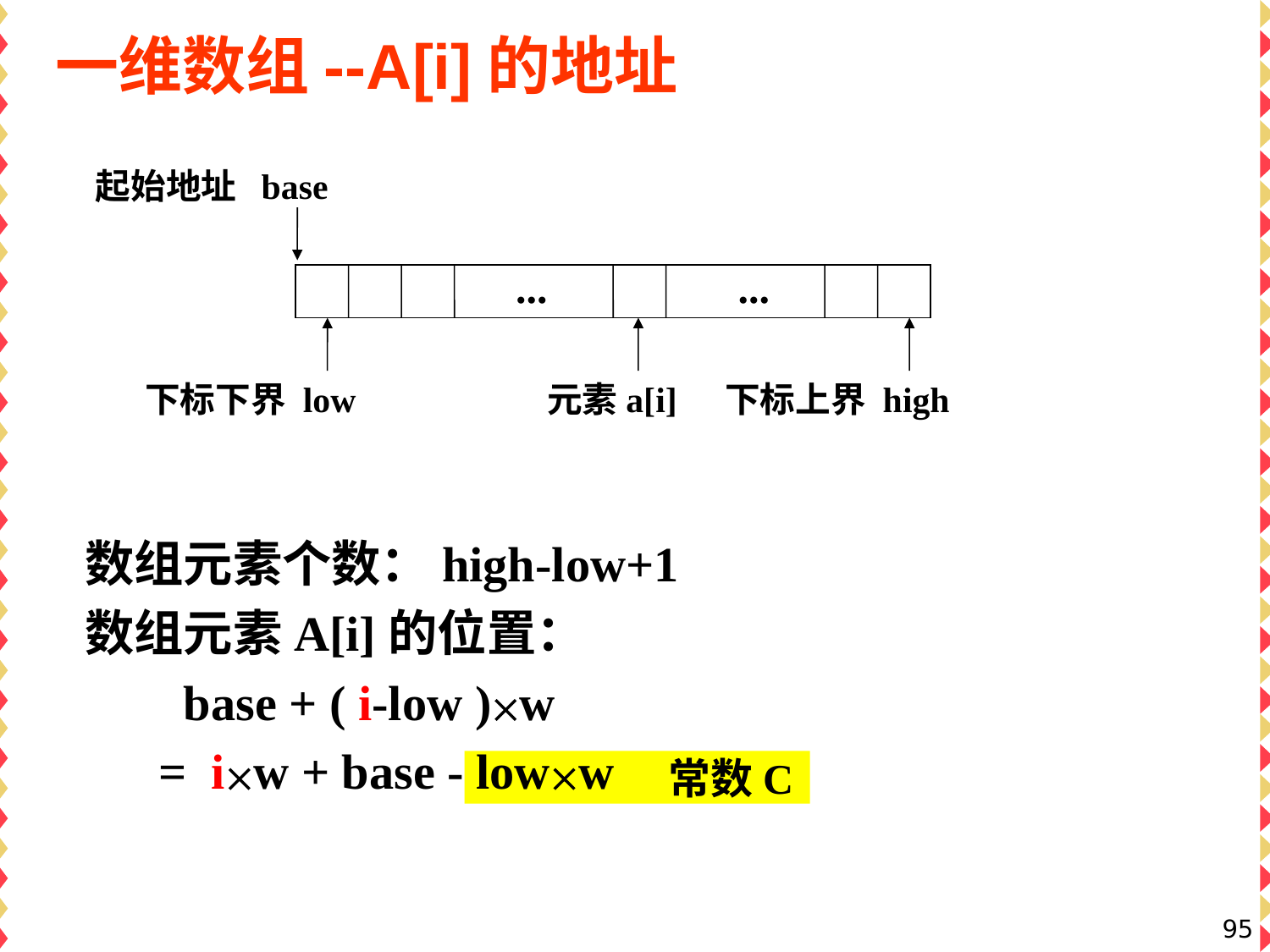

# 一维数组--A[i]的地址
起始地址  base

...
...

下标下界 low

元素a[i]

下标上界 high
数组元素个数：high-low+1
数组元素A[i]的位置：
  base + ( i-low )×w
=  i×w + base - low×w
                   常数C
95